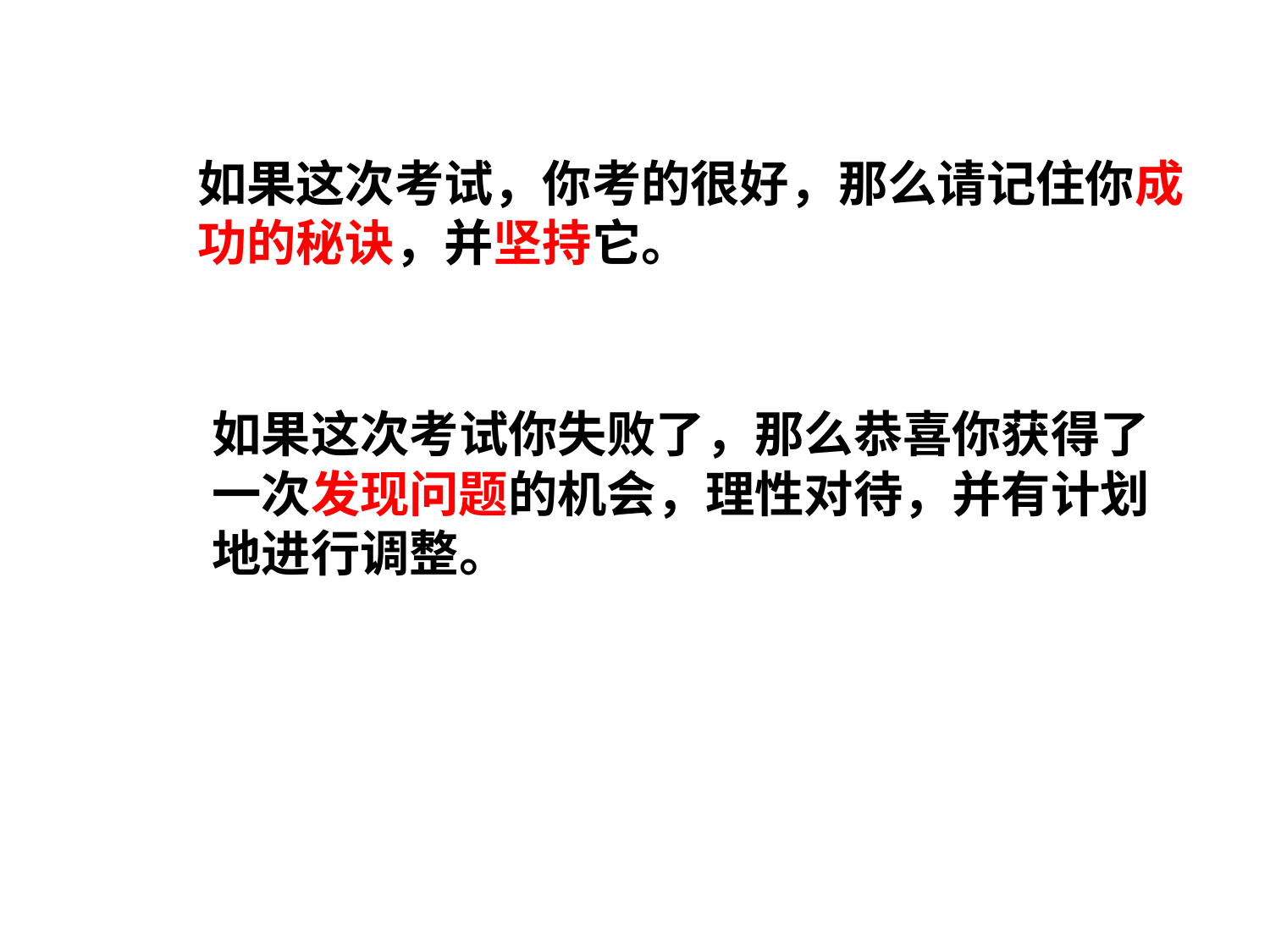

如果这次考试，你考的很好，那么请记住你成功的秘诀，并坚持它。
如果这次考试你失败了，那么恭喜你获得了一次发现问题的机会，理性对待，并有计划地进行调整。